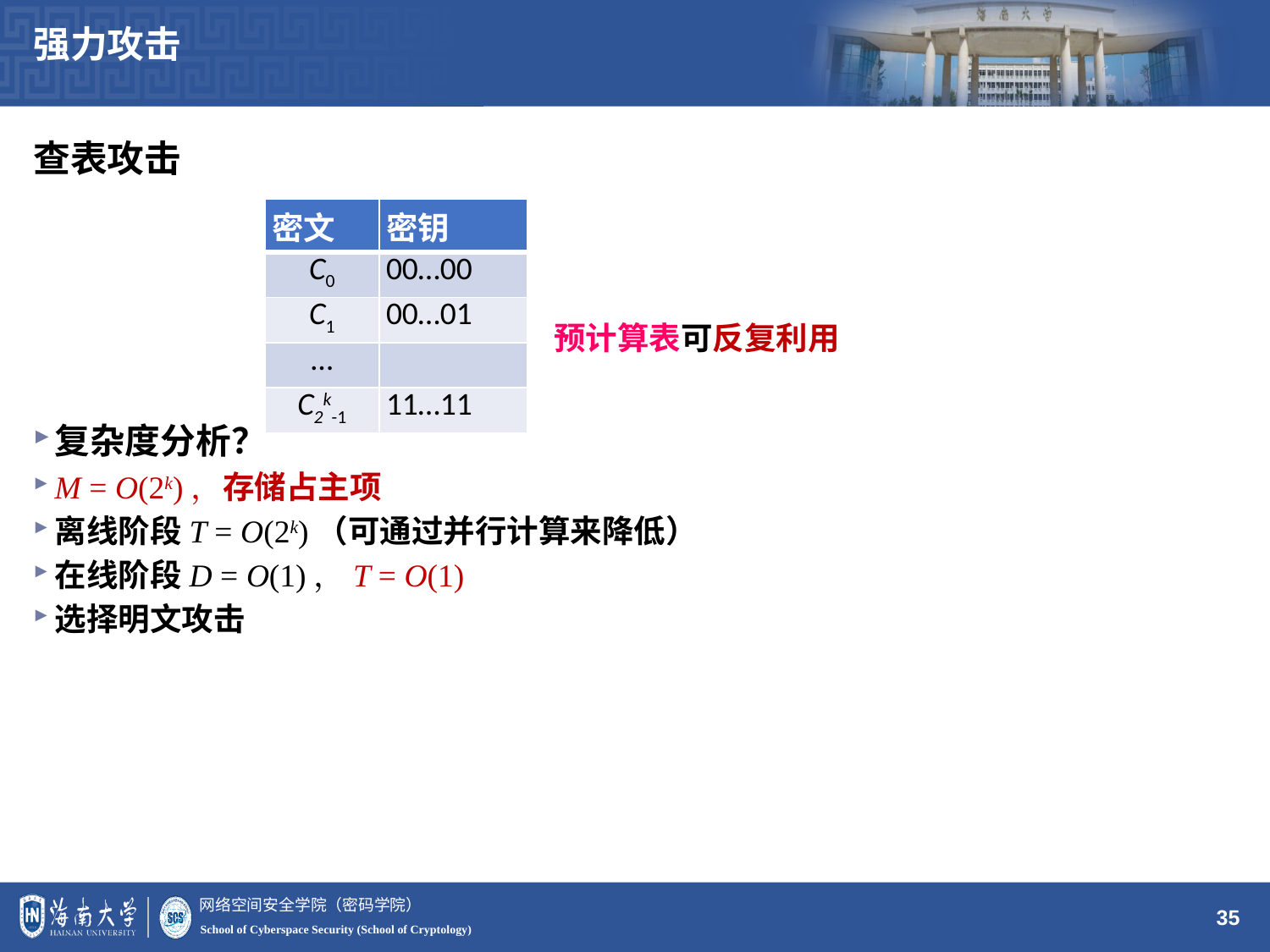

强力攻击
查表攻击
| 密文 | 密钥 |
| --- | --- |
| C0 | 00…00 |
| C1 | 00…01 |
| … |  |
| C2k-1 | 11…11 |

复杂度分析？
M = O(2k)，存储占主项
离线阶段T = O(2k)（可通过并行计算来降低）
在线阶段D = O(1)，T = O(1)
选择明文攻击

预计算表可反复利用
35